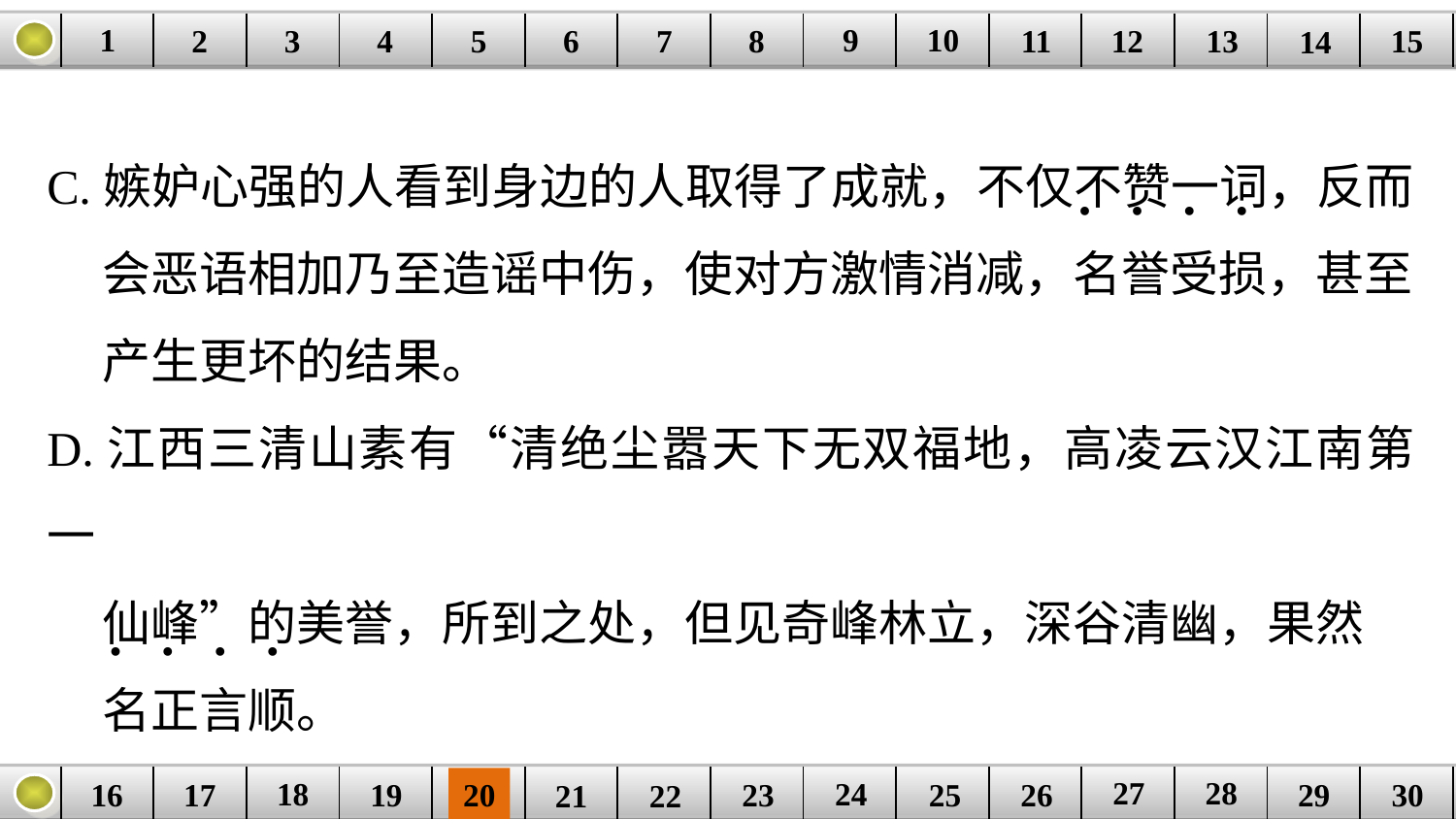

9
10
1
3
4
5
6
8
11
2
12
15
|  |  |  |  |  |  |  |  |  |  |  |  |  |  |  |
| --- | --- | --- | --- | --- | --- | --- | --- | --- | --- | --- | --- | --- | --- | --- |
7
13
14

C.嫉妒心强的人看到身边的人取得了成就，不仅不赞一词，反而
    会恶语相加乃至造谣中伤，使对方激情消减，名誉受损，甚至
    产生更坏的结果。
D.江西三清山素有“清绝尘嚣天下无双福地，高凌云汉江南第一
    仙峰”的美誉，所到之处，但见奇峰林立，深谷清幽，果然
    名正言顺。
.   .   .   .
.   .   .   .

27
28
18
24
16
25
26
30
|  |  |  |  |  |  |  |  |  |  |  |  |  |  |  |
| --- | --- | --- | --- | --- | --- | --- | --- | --- | --- | --- | --- | --- | --- | --- |
23
17
19
20
29
21
22